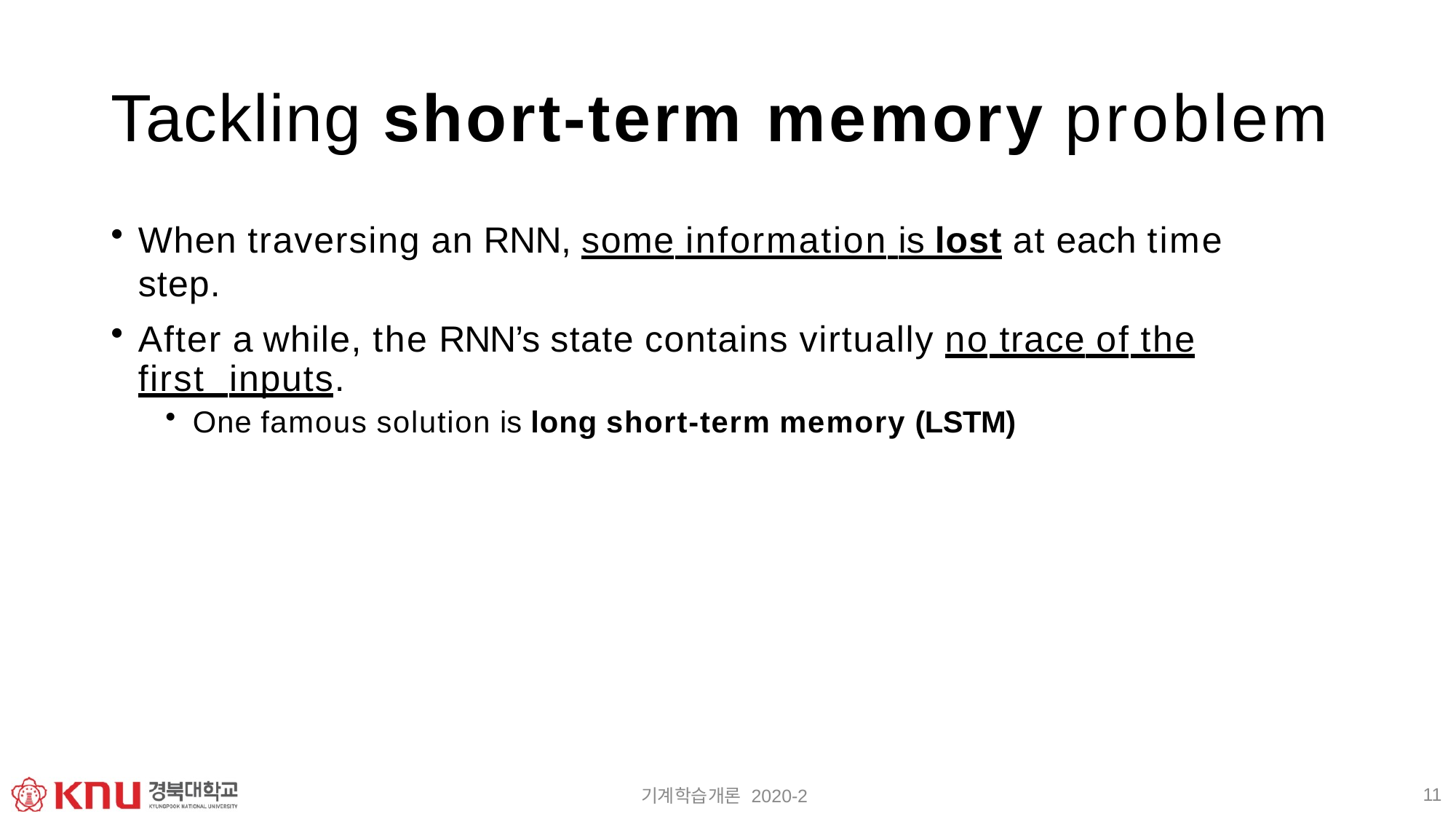

# Tackling short-term memory problem
When traversing an RNN, some information is lost at each time step.
After a while, the RNN’s state contains virtually no trace of the first  inputs.
One famous solution is long short-term memory (LSTM)
11
기계학습개론 2020-2